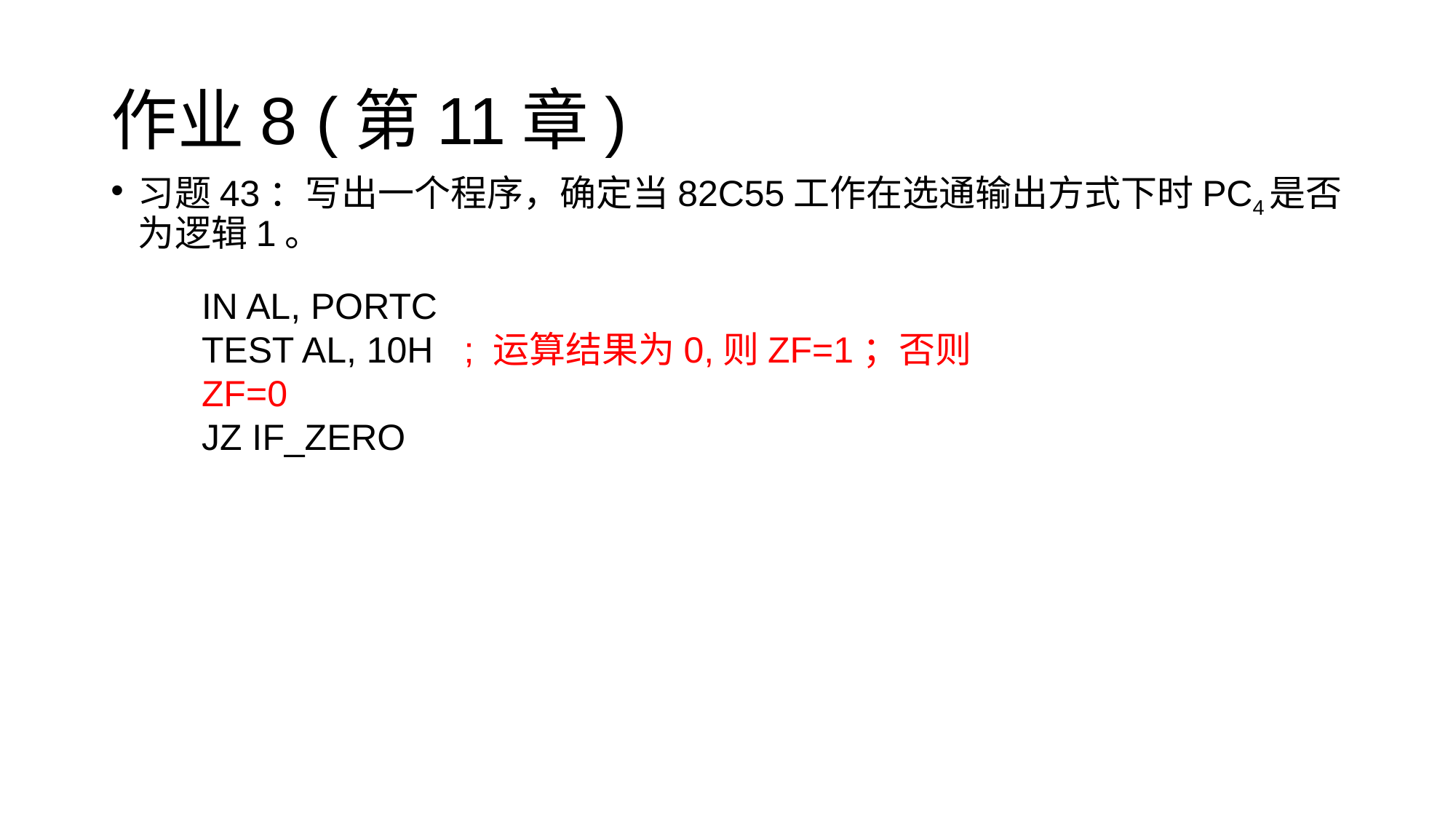

# 作业8 (第11章)
习题43：写出一个程序，确定当82C55工作在选通输出方式下时PC4是否为逻辑1。

IN AL, PORTC
TEST AL, 10H   ; 运算结果为0,则ZF=1；否则ZF=0
JZ IF_ZERO